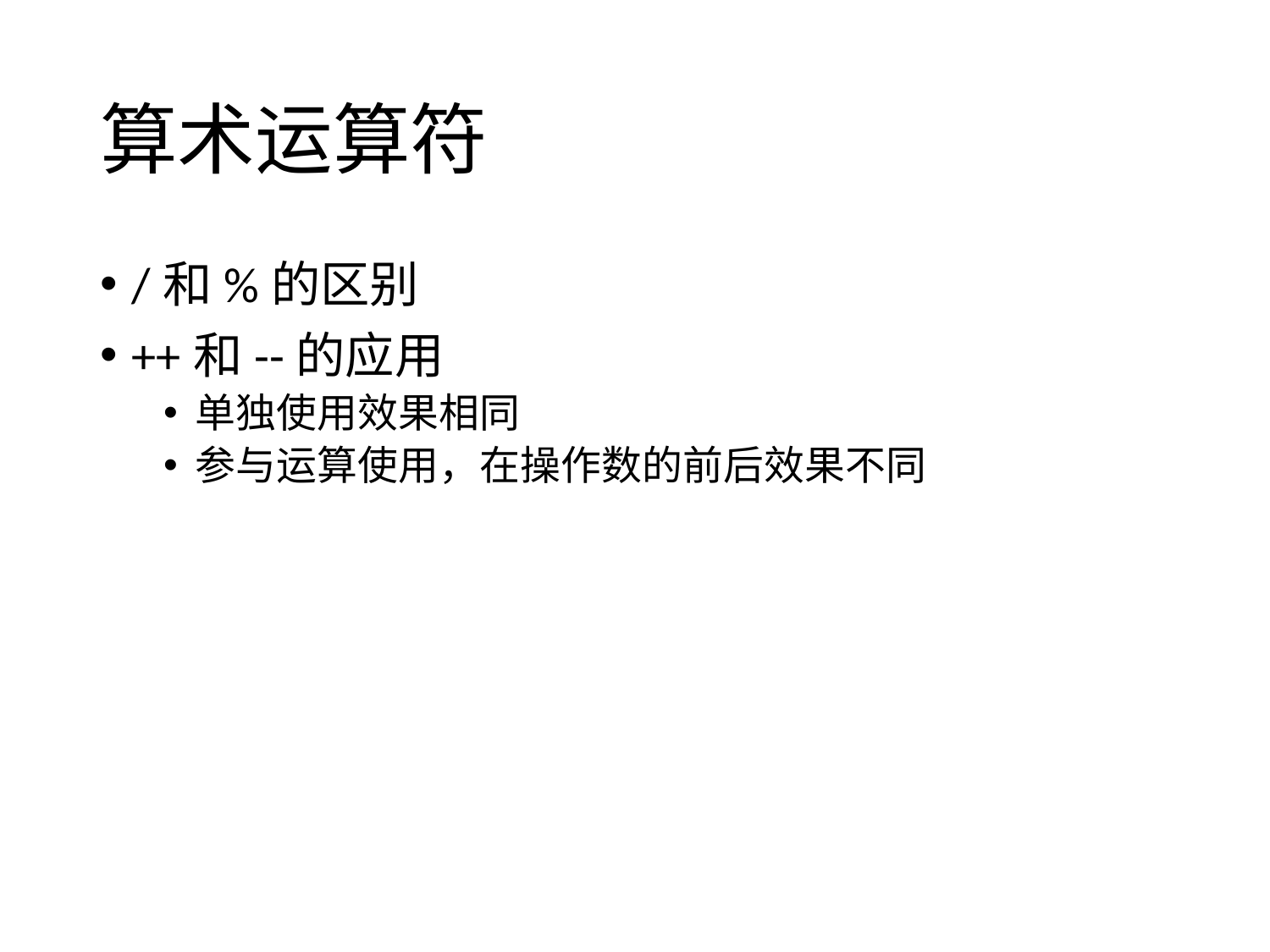

# 算术运算符
/和%的区别
++和--的应用
单独使用效果相同
参与运算使用，在操作数的前后效果不同